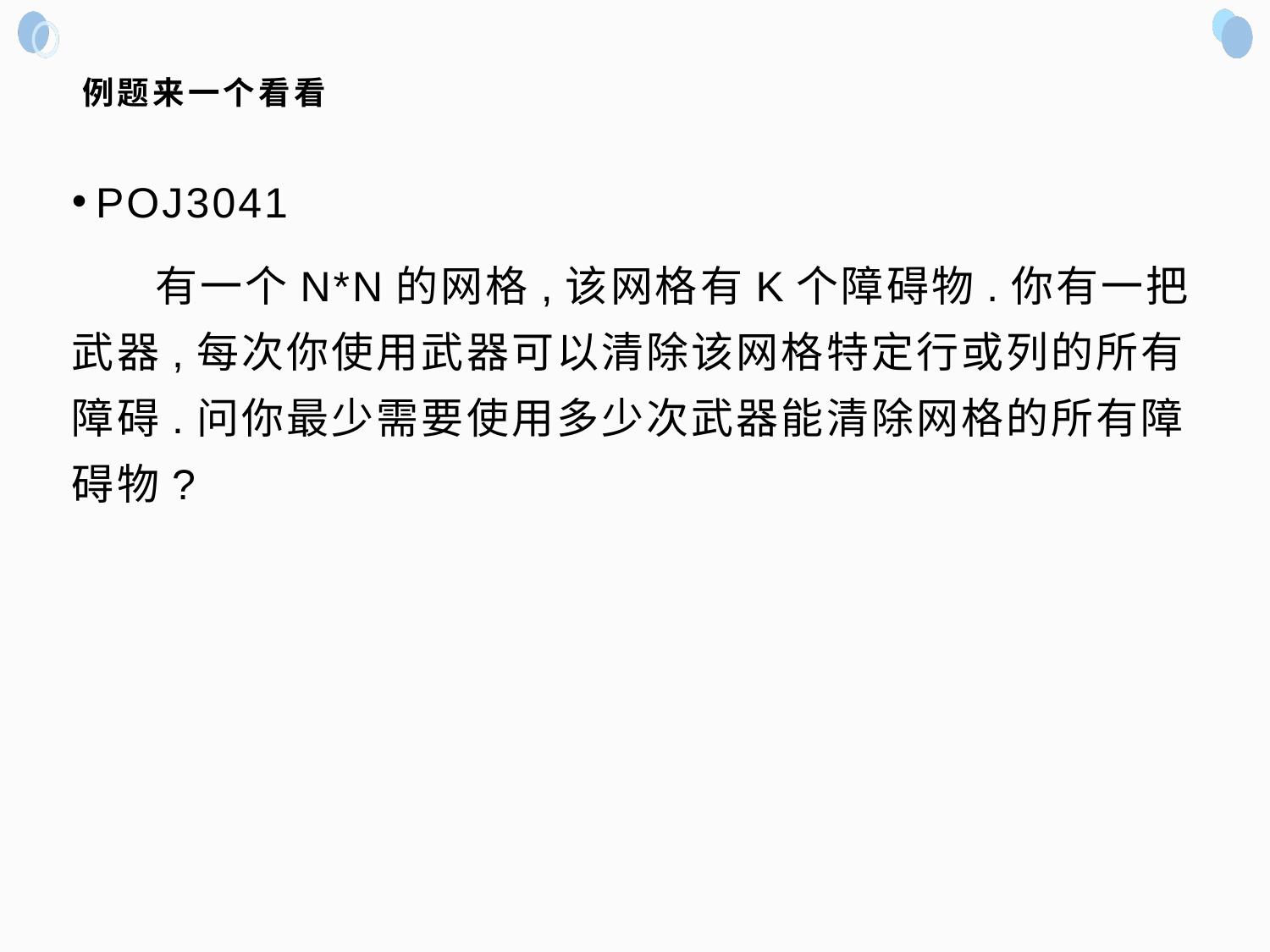

# 例题来一个看看
POJ3041
      有一个N*N的网格,该网格有K个障碍物.你有一把武器,每次你使用武器可以清除该网格特定行或列的所有障碍.问你最少需要使用多少次武器能清除网格的所有障碍物?